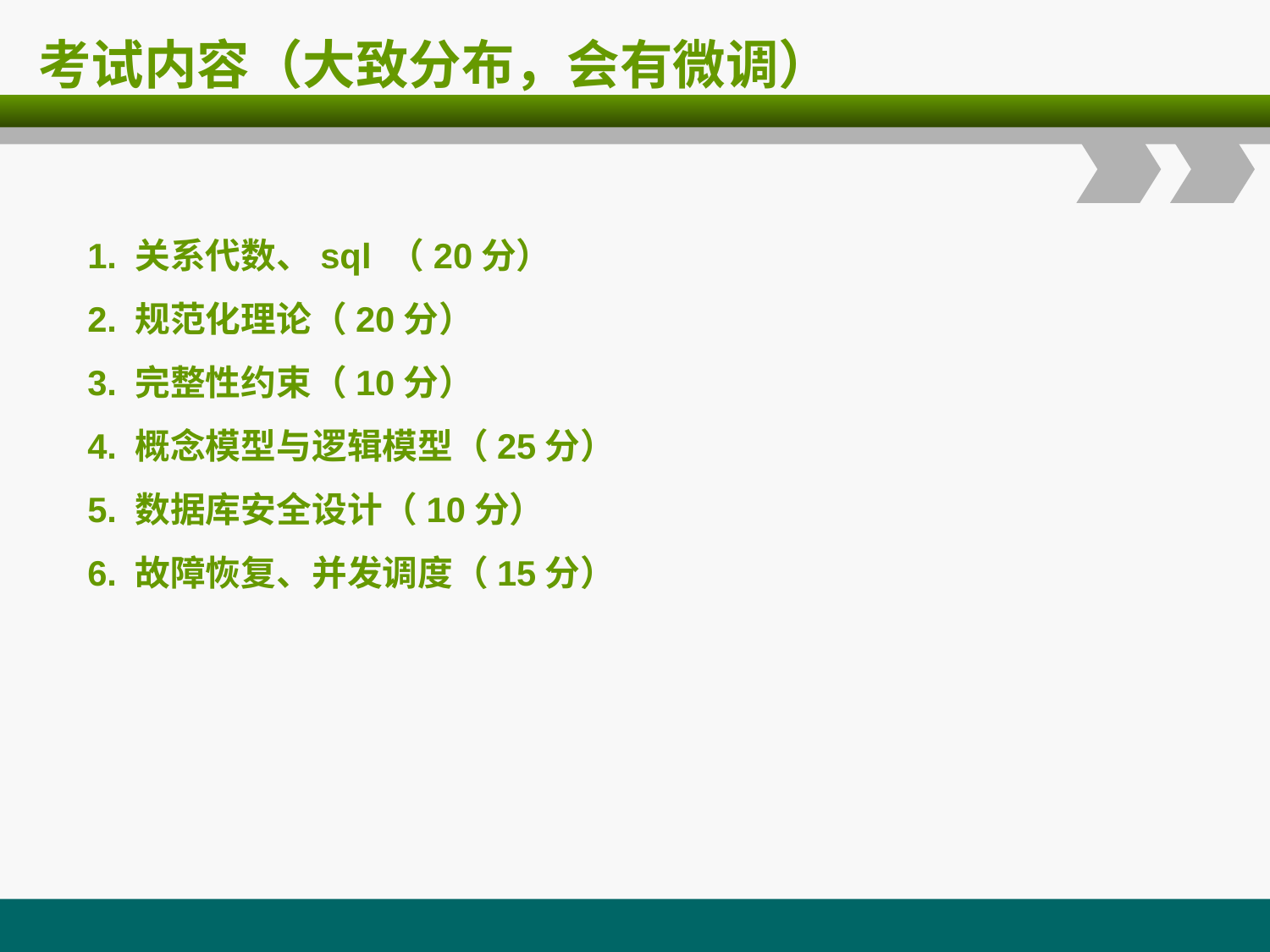

# 考试内容（大致分布，会有微调）
1. 关系代数、sql （20分）
2. 规范化理论（20分）
3. 完整性约束（10分）
4. 概念模型与逻辑模型（25分）
5. 数据库安全设计（10分）
6. 故障恢复、并发调度（15分）